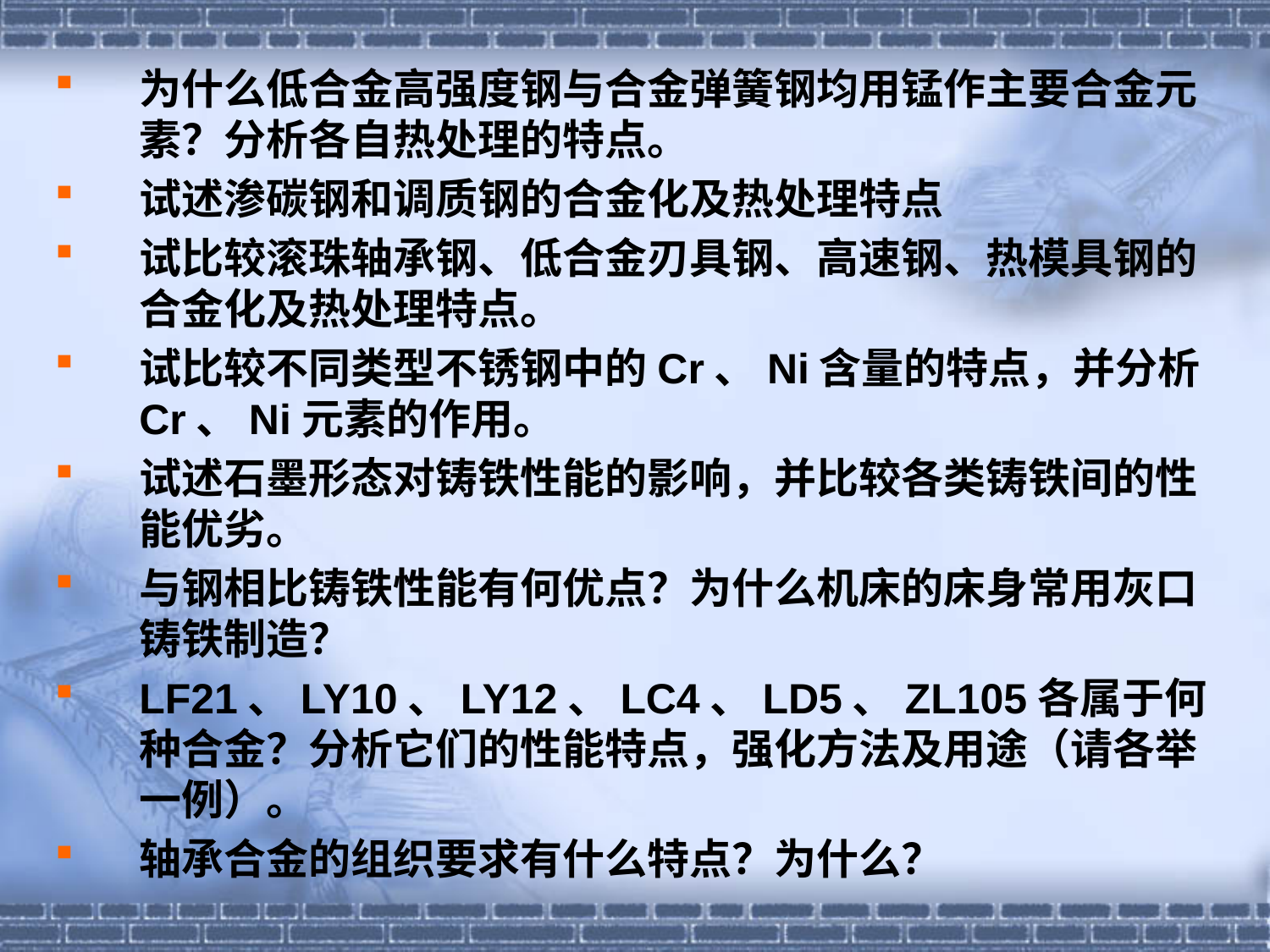

为什么低合金高强度钢与合金弹簧钢均用锰作主要合金元素？分析各自热处理的特点。
试述渗碳钢和调质钢的合金化及热处理特点
试比较滚珠轴承钢、低合金刃具钢、高速钢、热模具钢的合金化及热处理特点。
试比较不同类型不锈钢中的Cr、Ni含量的特点，并分析Cr、Ni元素的作用。
试述石墨形态对铸铁性能的影响，并比较各类铸铁间的性能优劣。
与钢相比铸铁性能有何优点？为什么机床的床身常用灰口铸铁制造？
LF21、LY10、LY12、LC4、LD5、ZL105各属于何种合金？分析它们的性能特点，强化方法及用途（请各举一例）。
轴承合金的组织要求有什么特点？为什么？